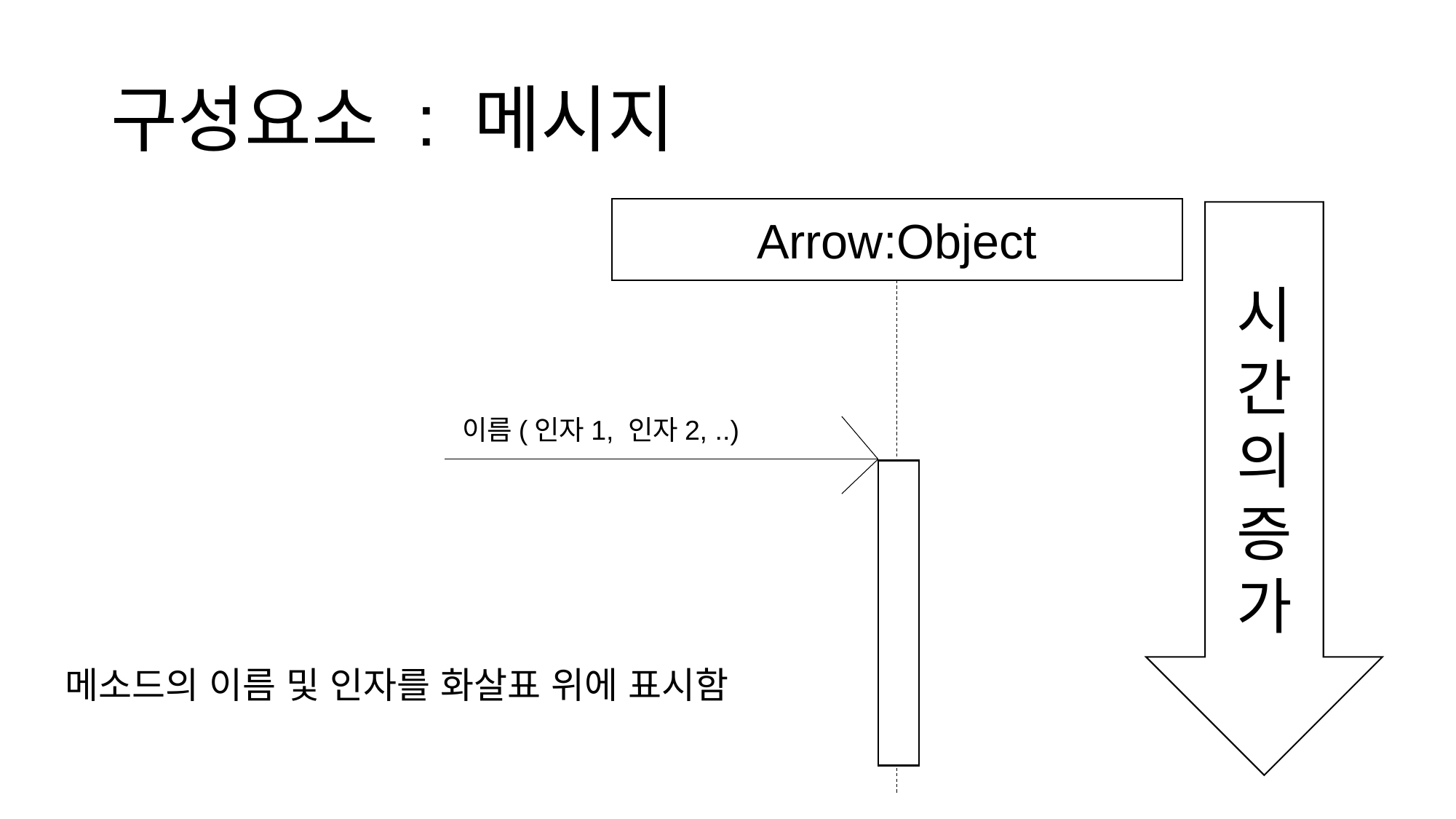

# 구성요소 : 메시지
Arrow:Object
시간의 증가
이름(인자1, 인자2, ..)

메소드의 이름 및 인자를 화살표 위에 표시함